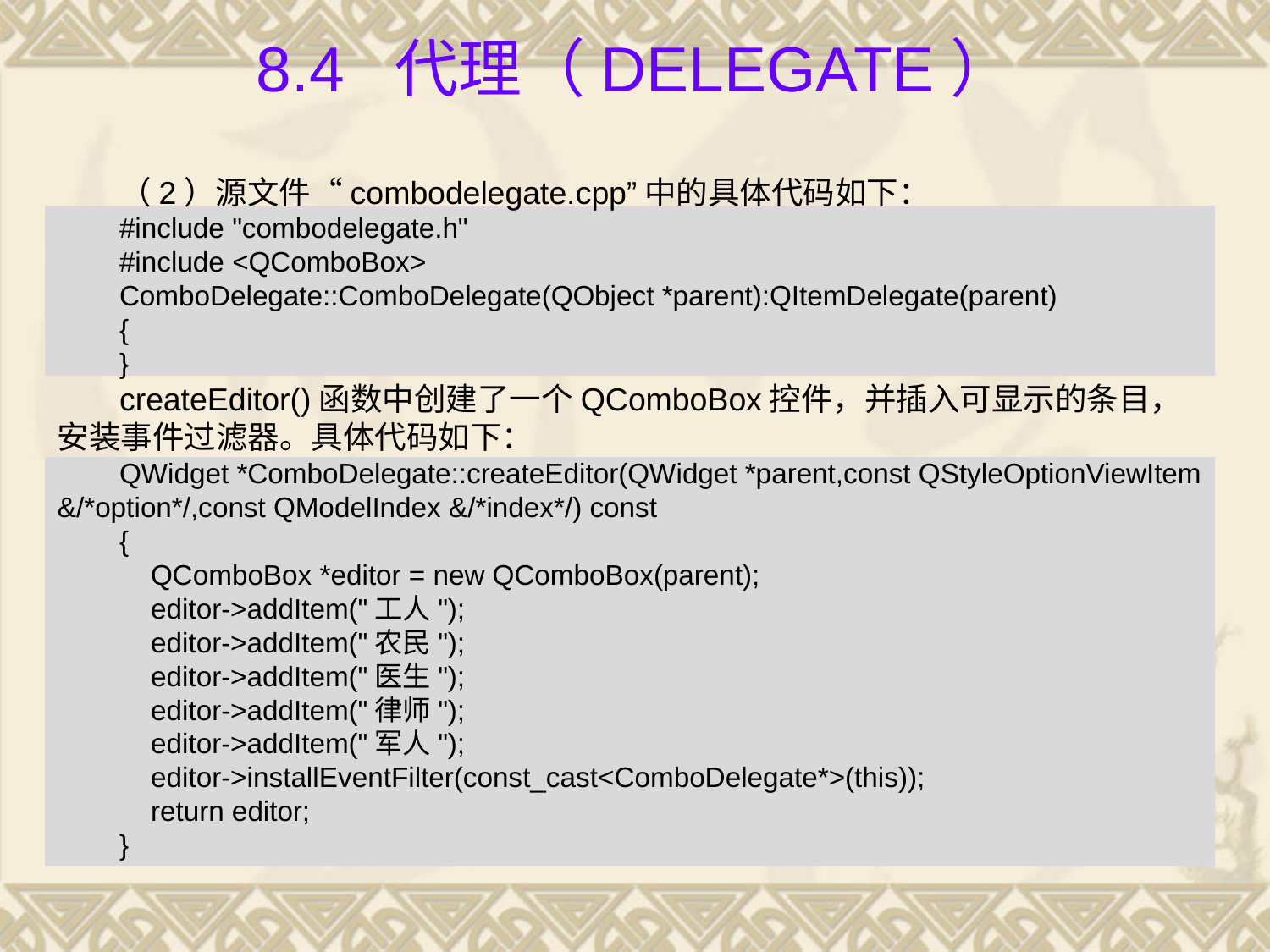

# 8.4  代理（Delegate）
（2）源文件“combodelegate.cpp”中的具体代码如下：
#include "combodelegate.h"
#include <QComboBox>
ComboDelegate::ComboDelegate(QObject *parent):QItemDelegate(parent)
{
}
createEditor()函数中创建了一个QComboBox控件，并插入可显示的条目，安装事件过滤器。具体代码如下：
QWidget *ComboDelegate::createEditor(QWidget *parent,const QStyleOptionViewItem &/*option*/,const QModelIndex &/*index*/) const
{
    QComboBox *editor = new QComboBox(parent);
    editor->addItem("工人");
    editor->addItem("农民");
    editor->addItem("医生");
    editor->addItem("律师");
    editor->addItem("军人");
    editor->installEventFilter(const_cast<ComboDelegate*>(this));
    return editor;
}